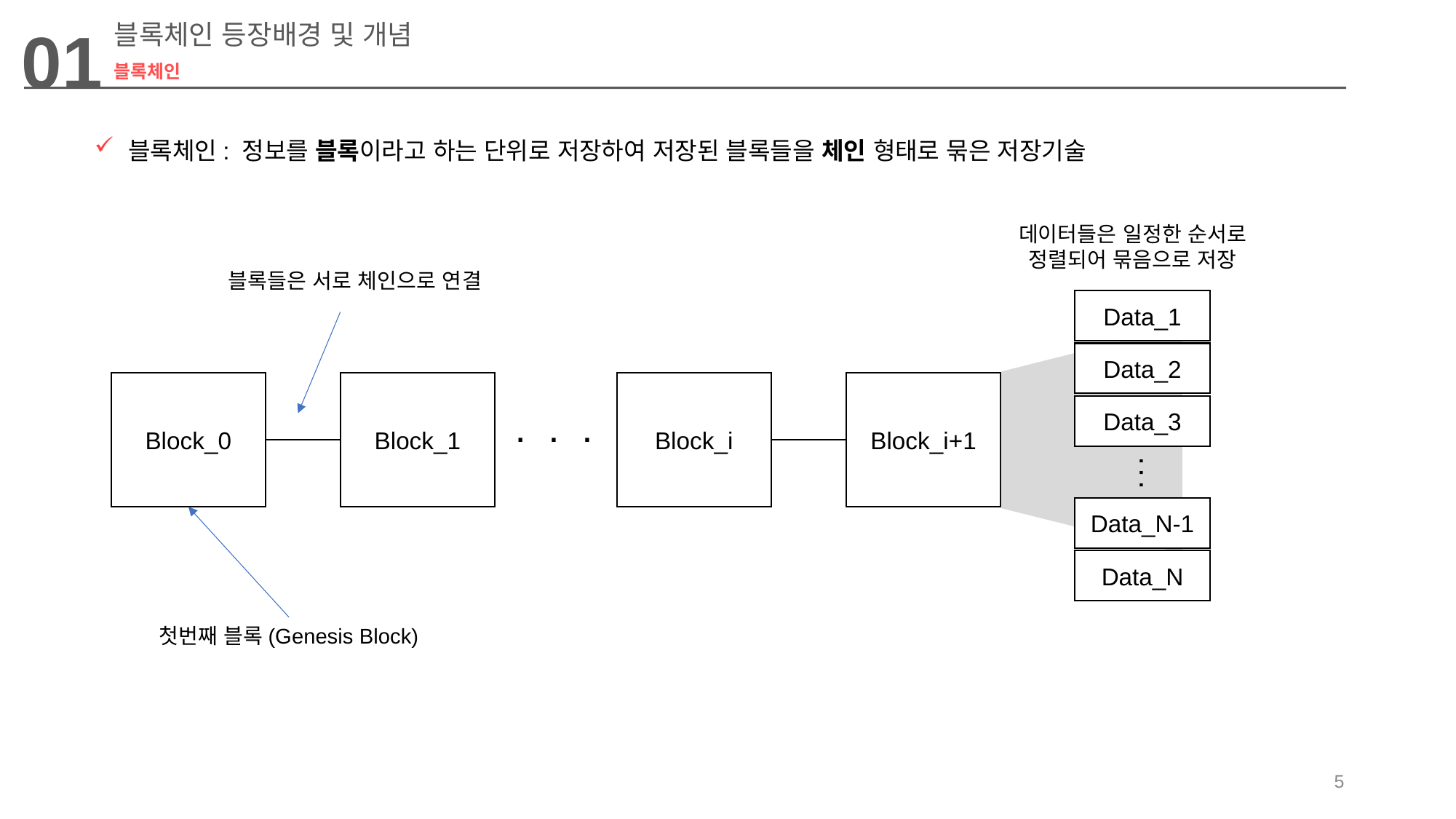

01
블록체인 등장배경 및 개념
블록체인

블록체인: 정보를 블록이라고 하는 단위로 저장하여 저장된 블록들을 체인 형태로 묶은 저장기술
데이터들은 일정한 순서로
정렬되어 묶음으로 저장
블록들은 서로 체인으로 연결
Data_1
Data_2

Block_0
Block_1
Block_i
Block_i+1
Data_3
. . .
. . .
Data_N-1
Data_N
첫번째 블록(Genesis Block)
5